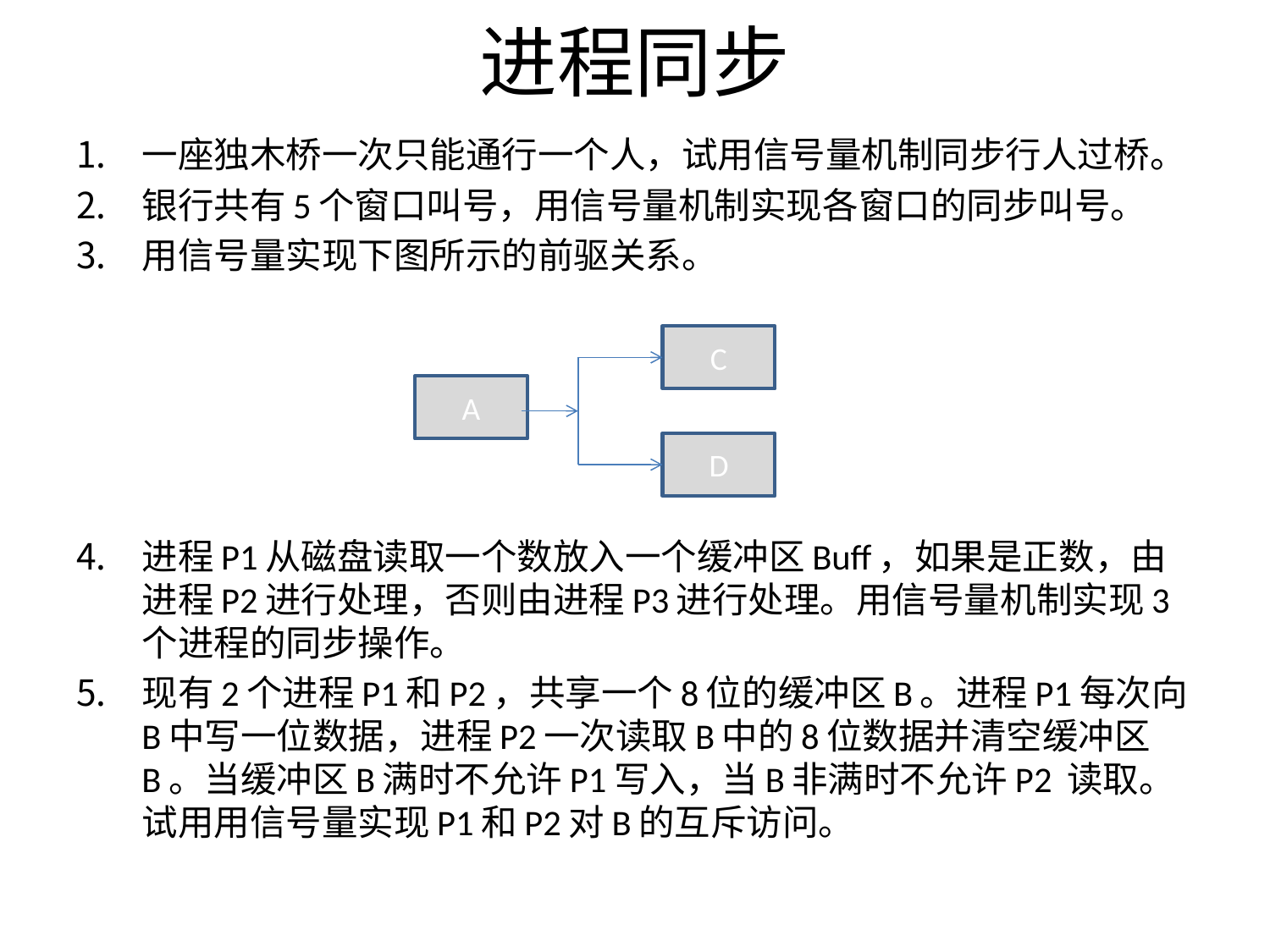

# 进程同步
一座独木桥一次只能通行一个人，试用信号量机制同步行人过桥。
银行共有5个窗口叫号，用信号量机制实现各窗口的同步叫号。
用信号量实现下图所示的前驱关系。

进程P1从磁盘读取一个数放入一个缓冲区Buff，如果是正数，由进程P2进行处理，否则由进程P3进行处理。用信号量机制实现3个进程的同步操作。
现有2个进程P1和P2，共享一个8位的缓冲区B。进程P1每次向B中写一位数据，进程P2一次读取B中的8位数据并清空缓冲区B。当缓冲区B满时不允许P1写入，当B非满时不允许P2 读取。试用用信号量实现P1和P2对B的互斥访问。
C
A
D